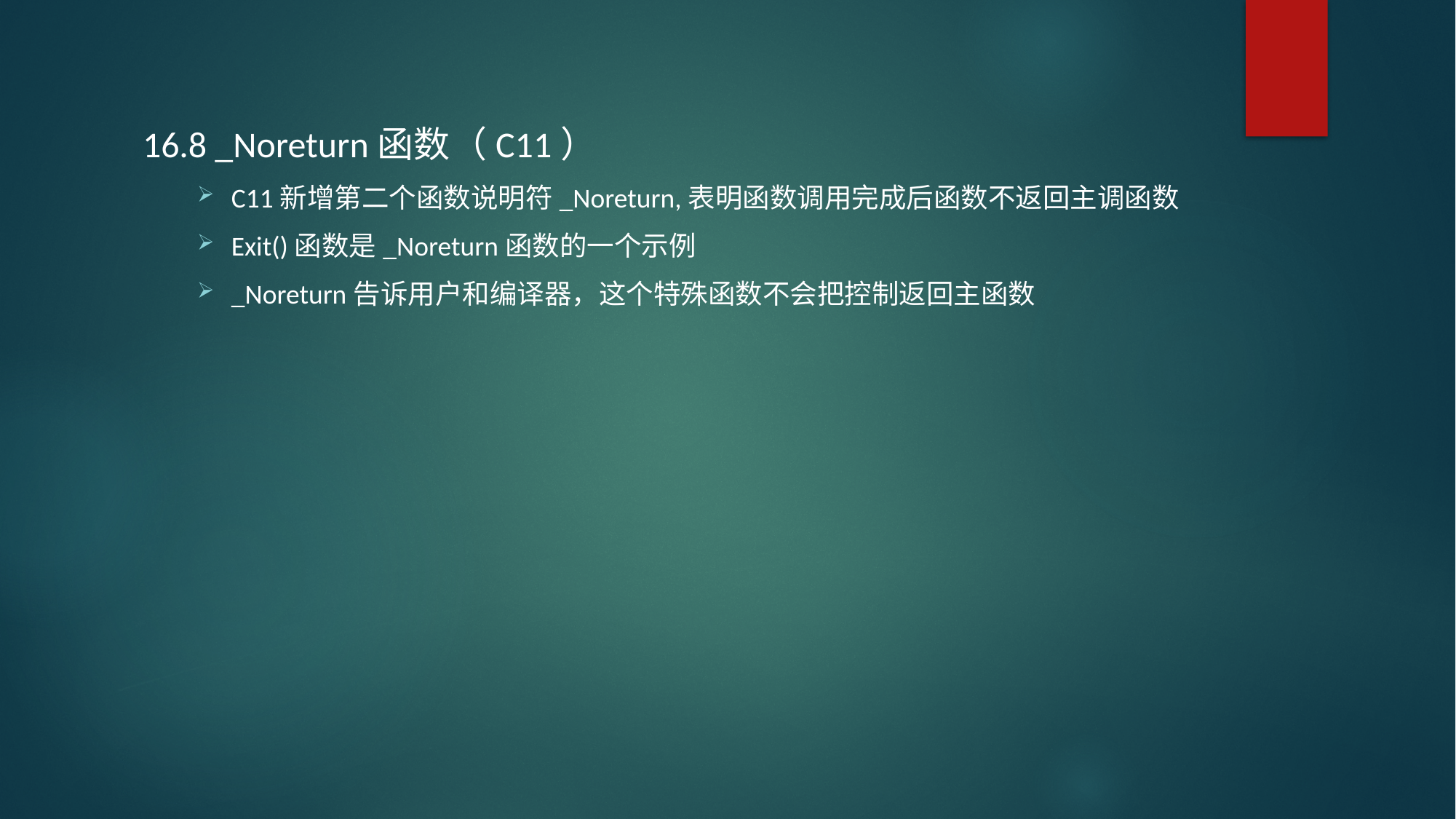

16.8 _Noreturn函数（C11）
C11新增第二个函数说明符_Noreturn,表明函数调用完成后函数不返回主调函数
Exit()函数是_Noreturn函数的一个示例
_Noreturn告诉用户和编译器，这个特殊函数不会把控制返回主函数